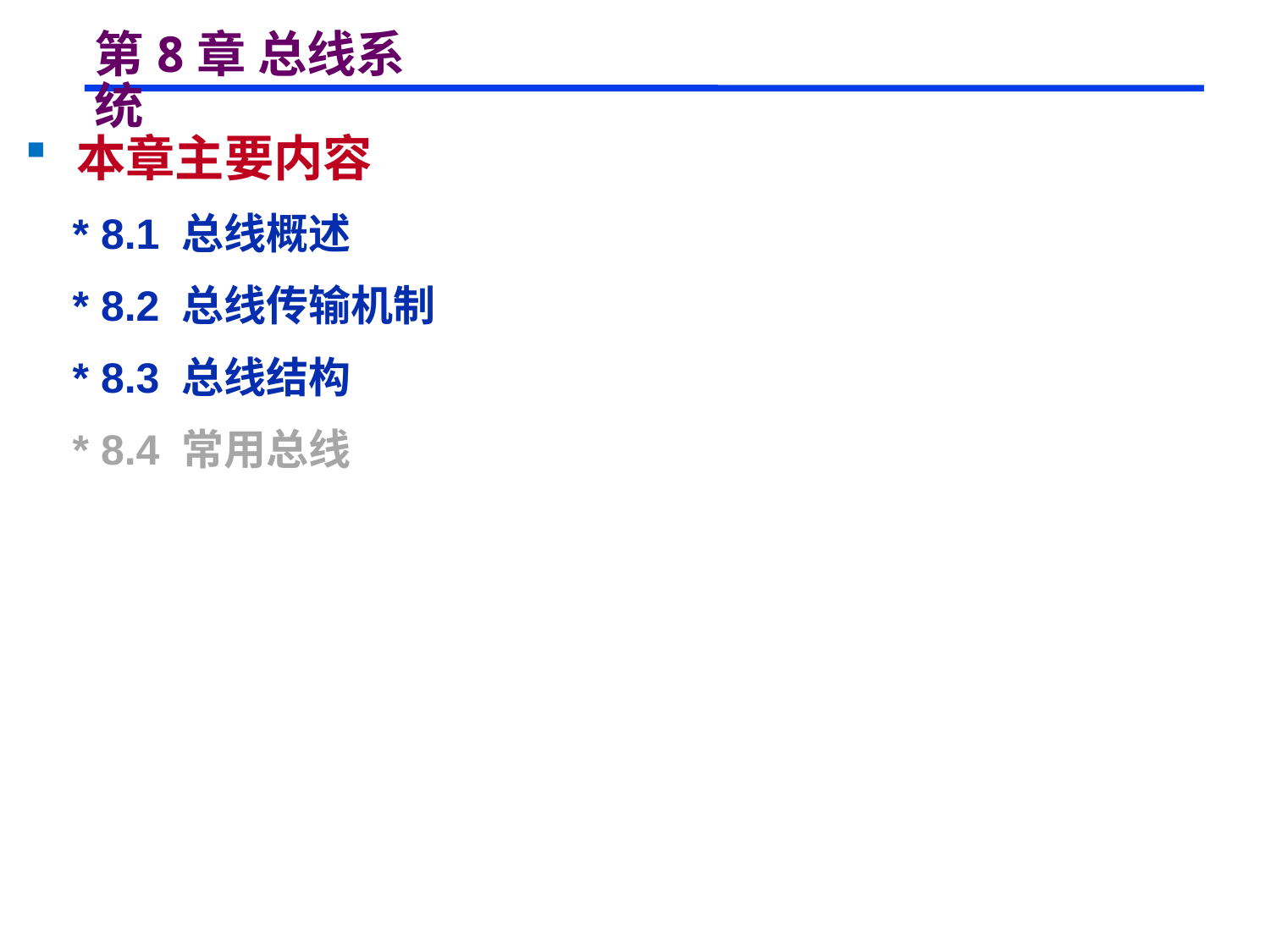

# 第8章 总线系统
 本章主要内容
    * 8.1 总线概述
    * 8.2 总线传输机制
    * 8.3 总线结构
    * 8.4 常用总线